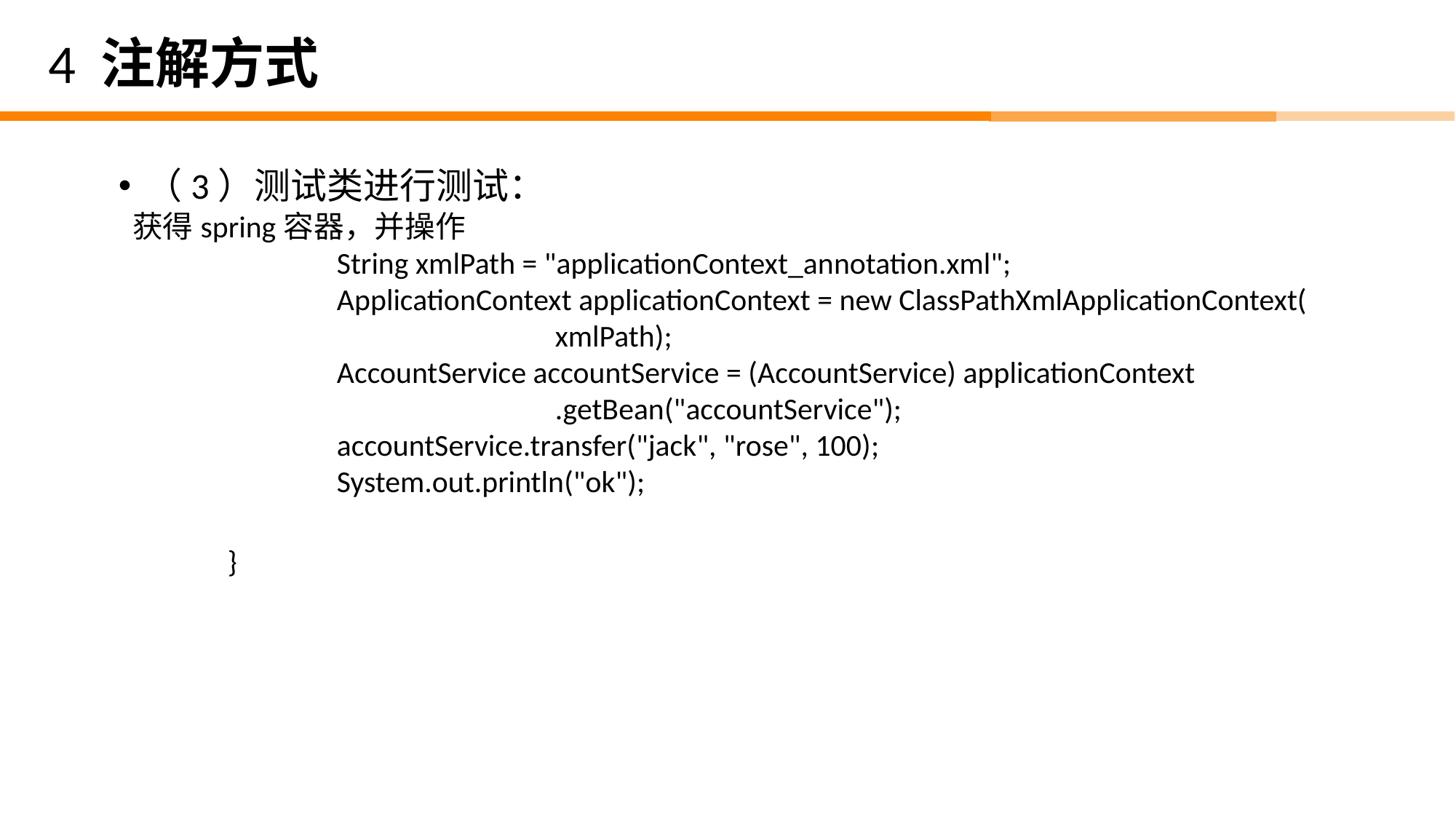

# 4 注解方式
（3）测试类进行测试：
 获得spring容器，并操作
		String xmlPath = "applicationContext_annotation.xml";
		ApplicationContext applicationContext = new ClassPathXmlApplicationContext(
				xmlPath);
		AccountService accountService = (AccountService) applicationContext
				.getBean("accountService");
		accountService.transfer("jack", "rose", 100);
		System.out.println("ok");

	}